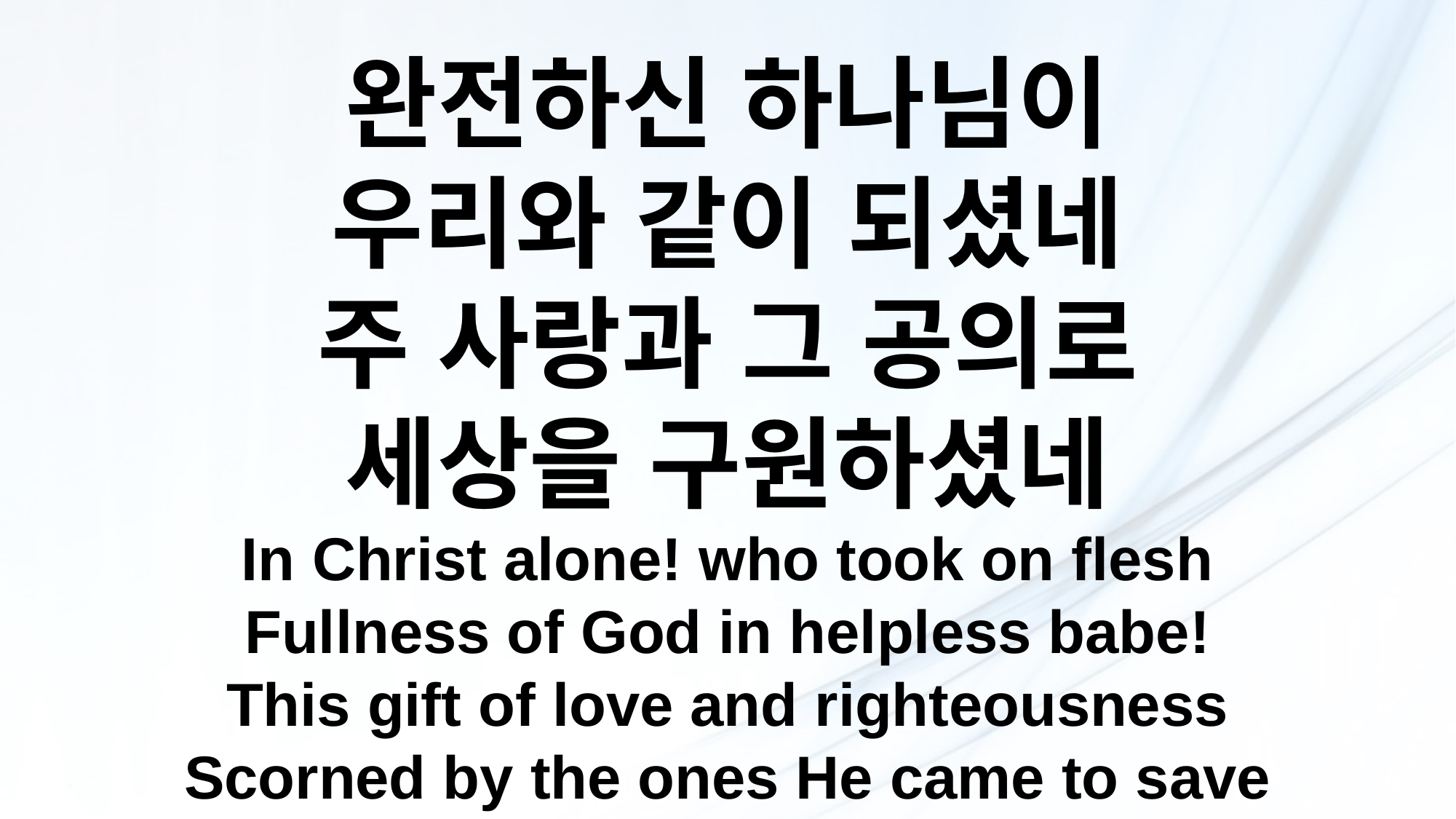

완전하신 하나님이
우리와 같이 되셨네
주 사랑과 그 공의로
세상을 구원하셨네
In Christ alone! who took on flesh
Fullness of God in helpless babe!
This gift of love and righteousness
Scorned by the ones He came to save